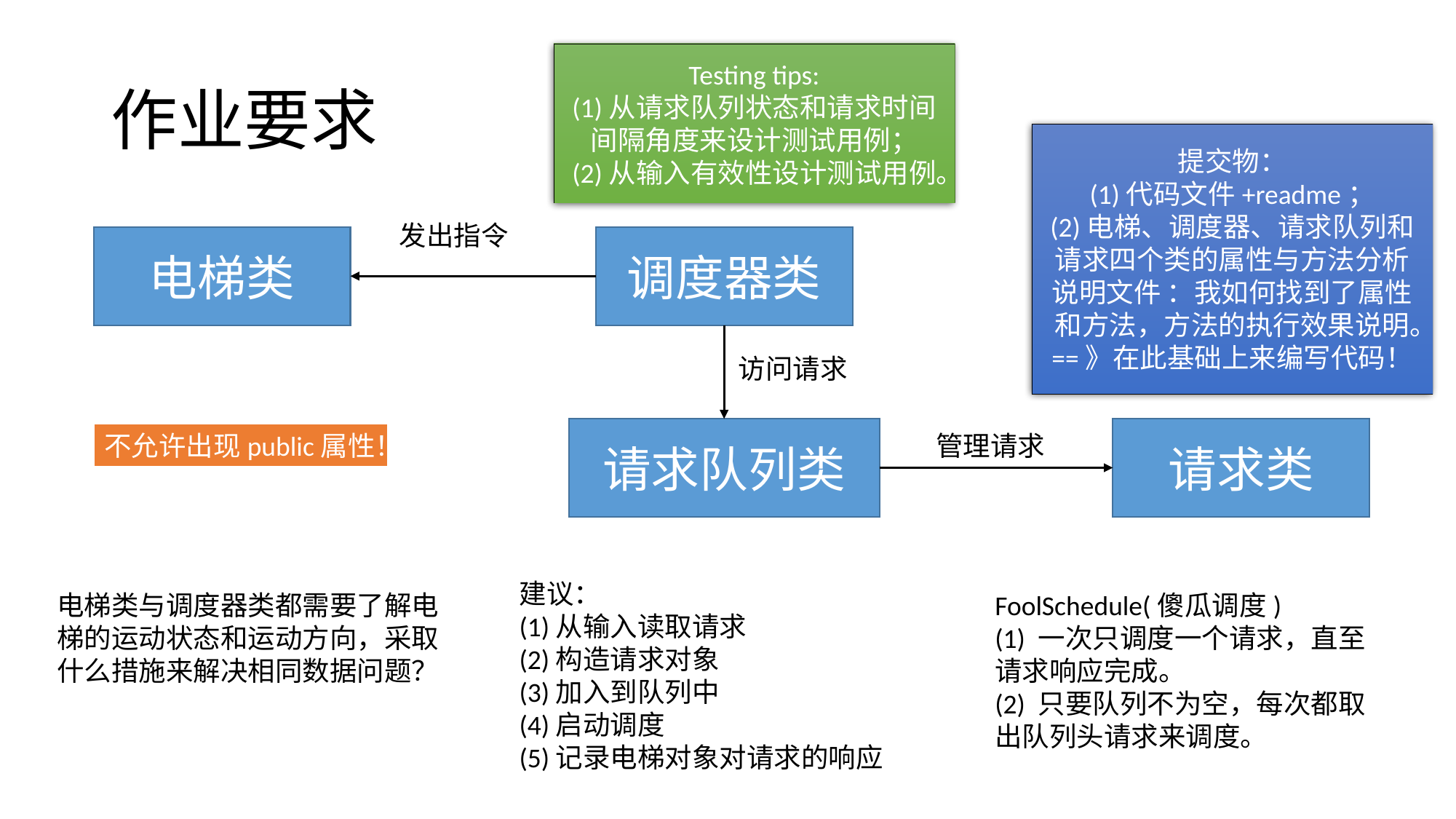

Testing tips:
(1)从请求队列状态和请求时间间隔角度来设计测试用例；
(2)从输入有效性设计测试用例。
# 作业要求
提交物：
(1)代码文件+readme；
(2)电梯、调度器、请求队列和请求四个类的属性与方法分析说明文件 ：我如何找到了属性和方法，方法的执行效果说明。==》在此基础上来编写代码！
发出指令
电梯类
调度器类
访问请求
请求队列类
请求类
不允许出现public属性！
管理请求
建议：
(1)从输入读取请求
(2)构造请求对象
(3)加入到队列中
(4)启动调度
(5)记录电梯对象对请求的响应
电梯类与调度器类都需要了解电梯的运动状态和运动方向，采取什么措施来解决相同数据问题？
FoolSchedule(傻瓜调度)
(1) 一次只调度一个请求，直至请求响应完成。
(2) 只要队列不为空，每次都取出队列头请求来调度。